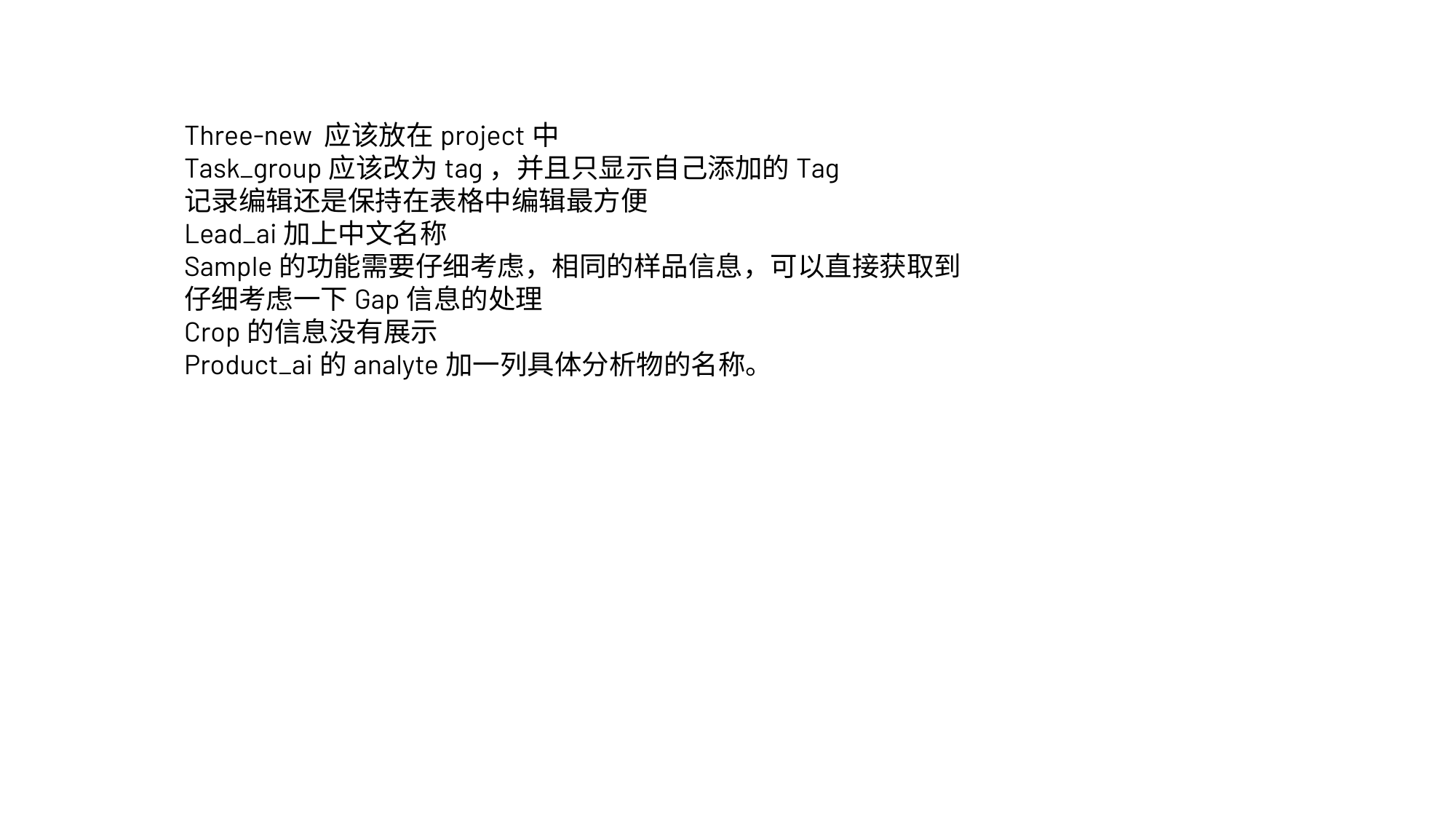

Three-new 应该放在project中
Task_group应该改为tag，并且只显示自己添加的Tag
记录编辑还是保持在表格中编辑最方便
Lead_ai加上中文名称
Sample的功能需要仔细考虑，相同的样品信息，可以直接获取到
仔细考虑一下Gap信息的处理
Crop的信息没有展示
Product_ai的analyte加一列具体分析物的名称。